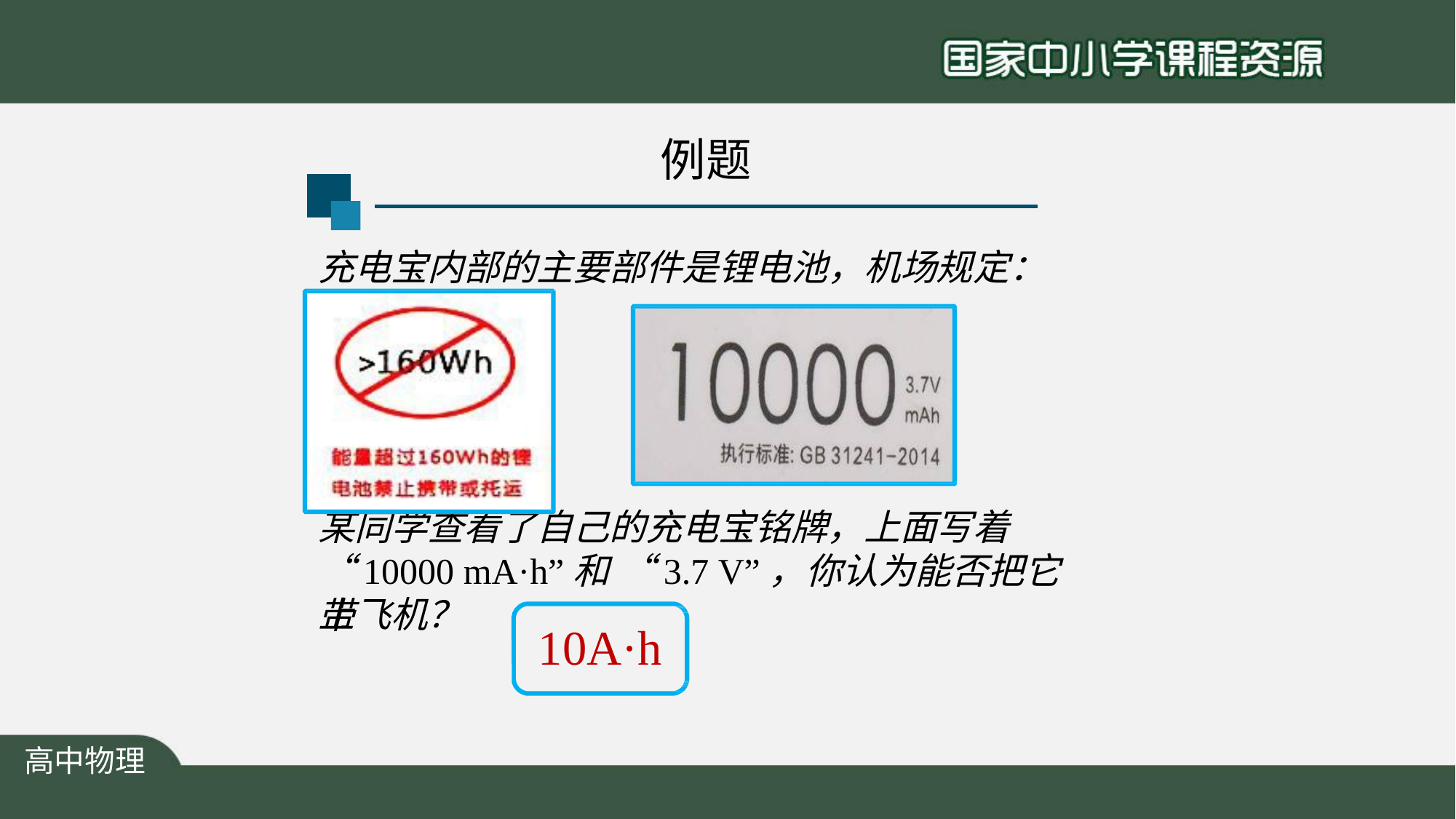

例题

充电宝内部的主要部件是锂电池，机场规定：

某同学查看了自己的充电宝铭牌，上面写着 “10000 mA·h”和“3.7 V”，你认为能否把它带
上飞机？

10A·h
高中物理